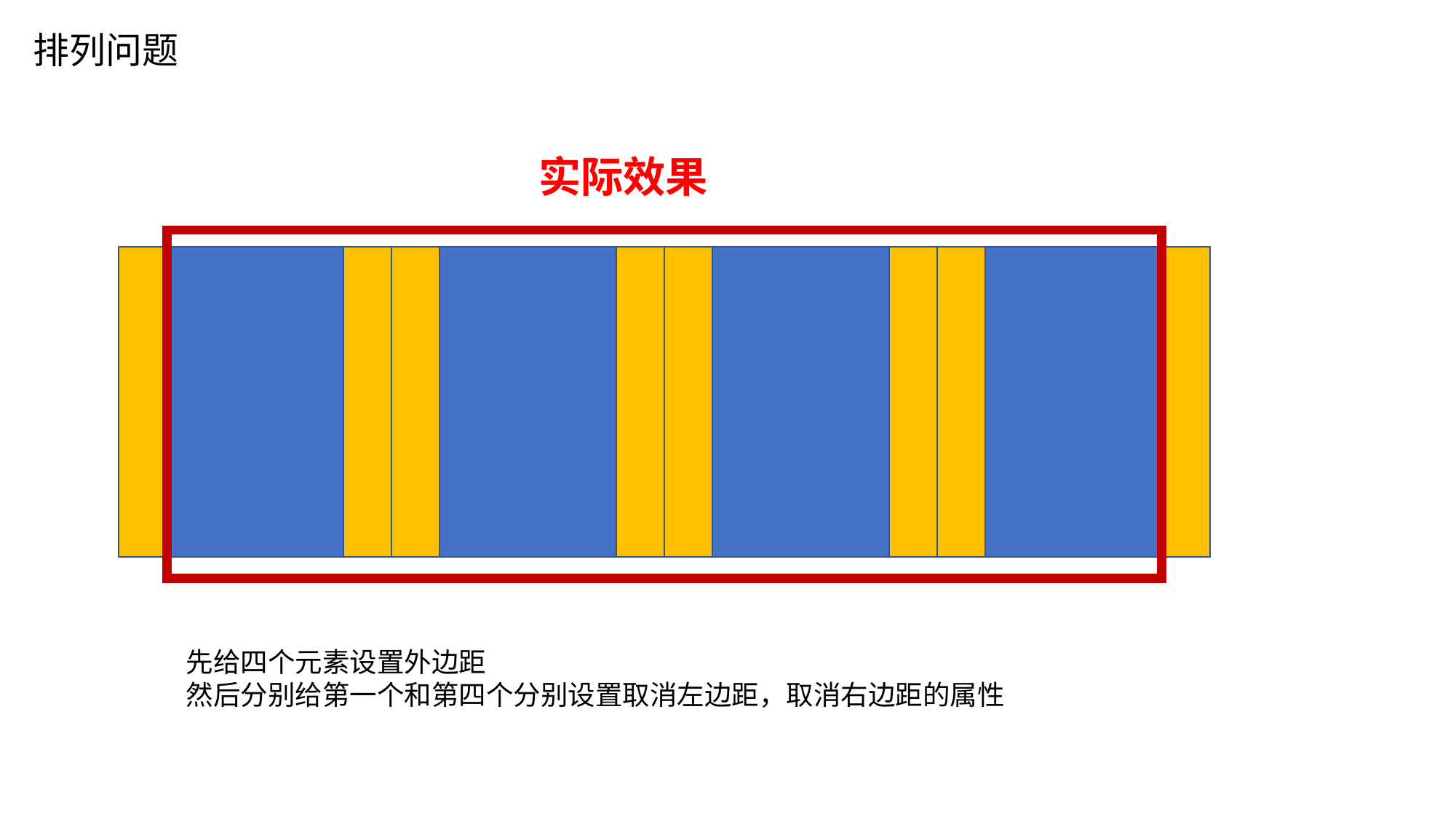

# 排列问题
实际效果

先给四个元素设置外边距
然后分别给第一个和第四个分别设置取消左边距，取消右边距的属性